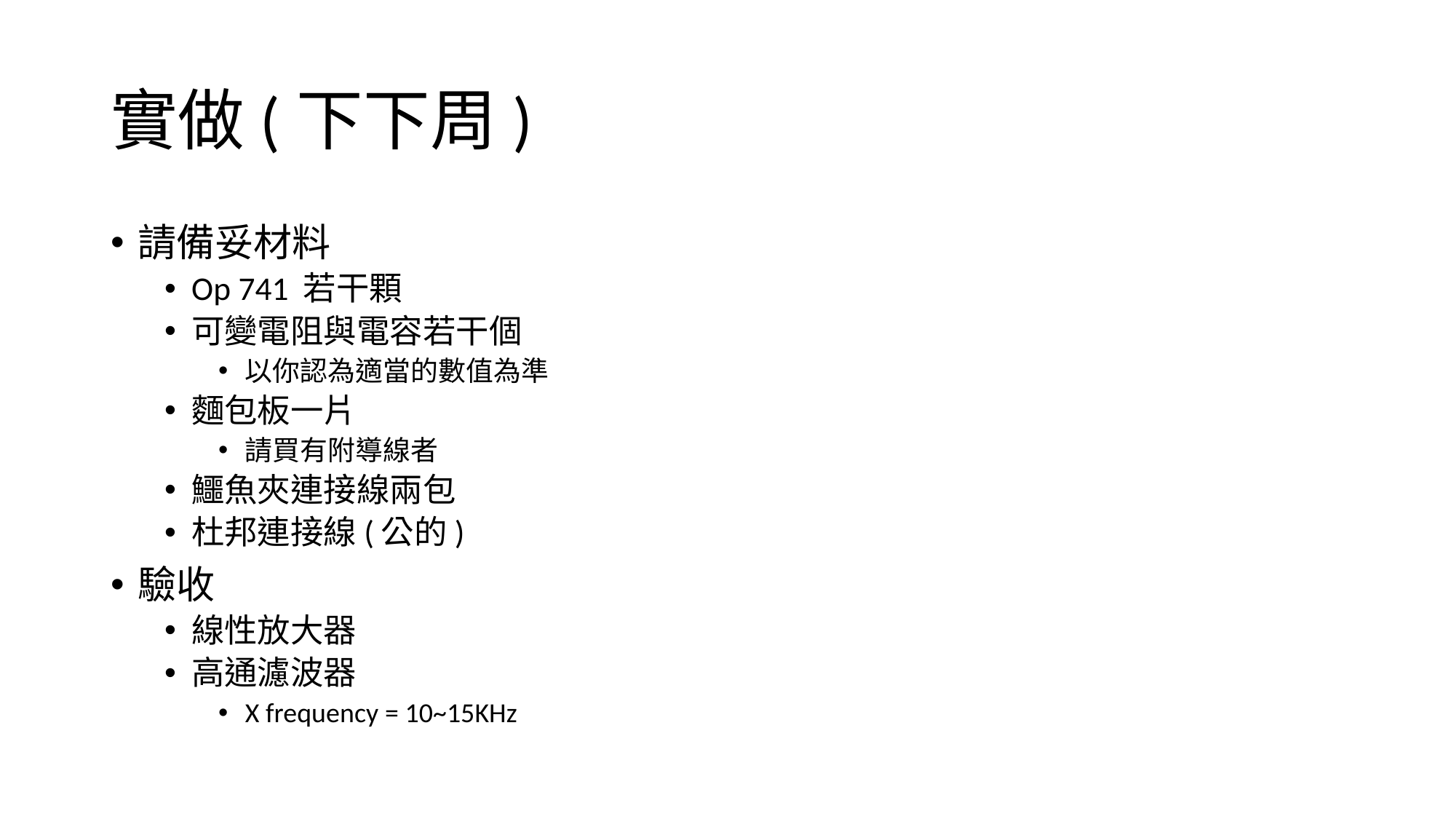

# 實做(下下周)
請備妥材料
Op 741 若干顆
可變電阻與電容若干個
以你認為適當的數值為準
麵包板一片
請買有附導線者
鱷魚夾連接線兩包
杜邦連接線(公的)
驗收
線性放大器
高通濾波器
X frequency = 10~15KHz